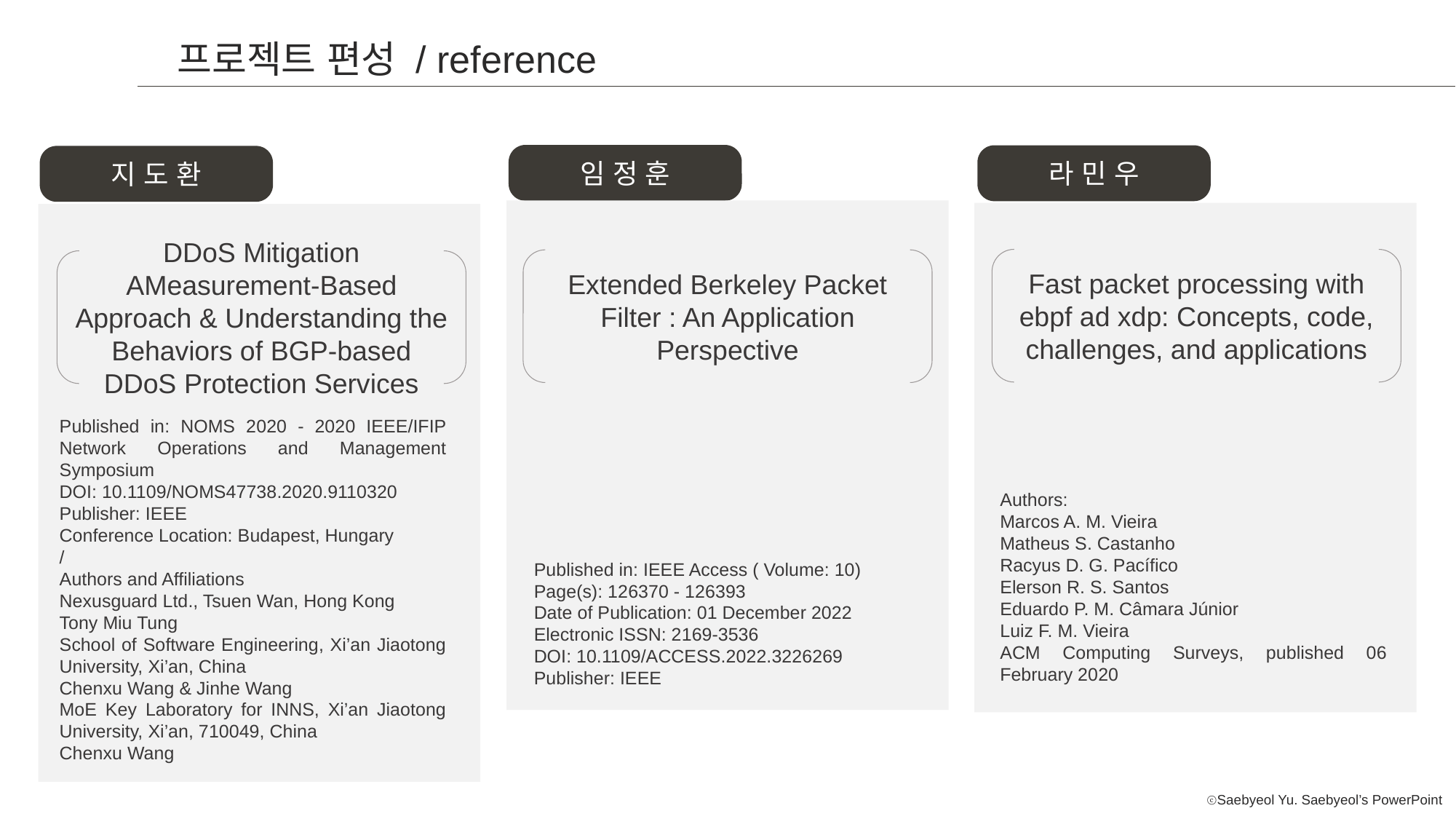

프로젝트 편성 / reference
임 정 훈
라 민 우
지 도 환

행1
행 2
행 3
Fast packet processing with ebpf ad xdp: Concepts, code, challenges, and applications
Extended Berkeley Packet Filter : An Application Perspective
DDoS Mitigation AMeasurement-Based Approach & Understanding the Behaviors of BGP-based DDoS Protection Services
Published in: NOMS 2020 - 2020 IEEE/IFIP Network Operations and Management Symposium
DOI: 10.1109/NOMS47738.2020.9110320
Publisher: IEEE
Conference Location: Budapest, Hungary
/
Authors and Affiliations
Nexusguard Ltd., Tsuen Wan, Hong Kong
Tony Miu Tung
School of Software Engineering, Xi’an Jiaotong University, Xi’an, China
Chenxu Wang & Jinhe Wang
MoE Key Laboratory for INNS, Xi’an Jiaotong University, Xi’an, 710049, China
Chenxu Wang
Authors:
Marcos A. M. Vieira
Matheus S. Castanho
Racyus D. G. Pacífico
Elerson R. S. Santos
Eduardo P. M. Câmara Júnior
Luiz F. M. Vieira
ACM Computing Surveys, published 06 February 2020
Published in: IEEE Access ( Volume: 10)
Page(s): 126370 - 126393
Date of Publication: 01 December 2022
Electronic ISSN: 2169-3536
DOI: 10.1109/ACCESS.2022.3226269
Publisher: IEEE